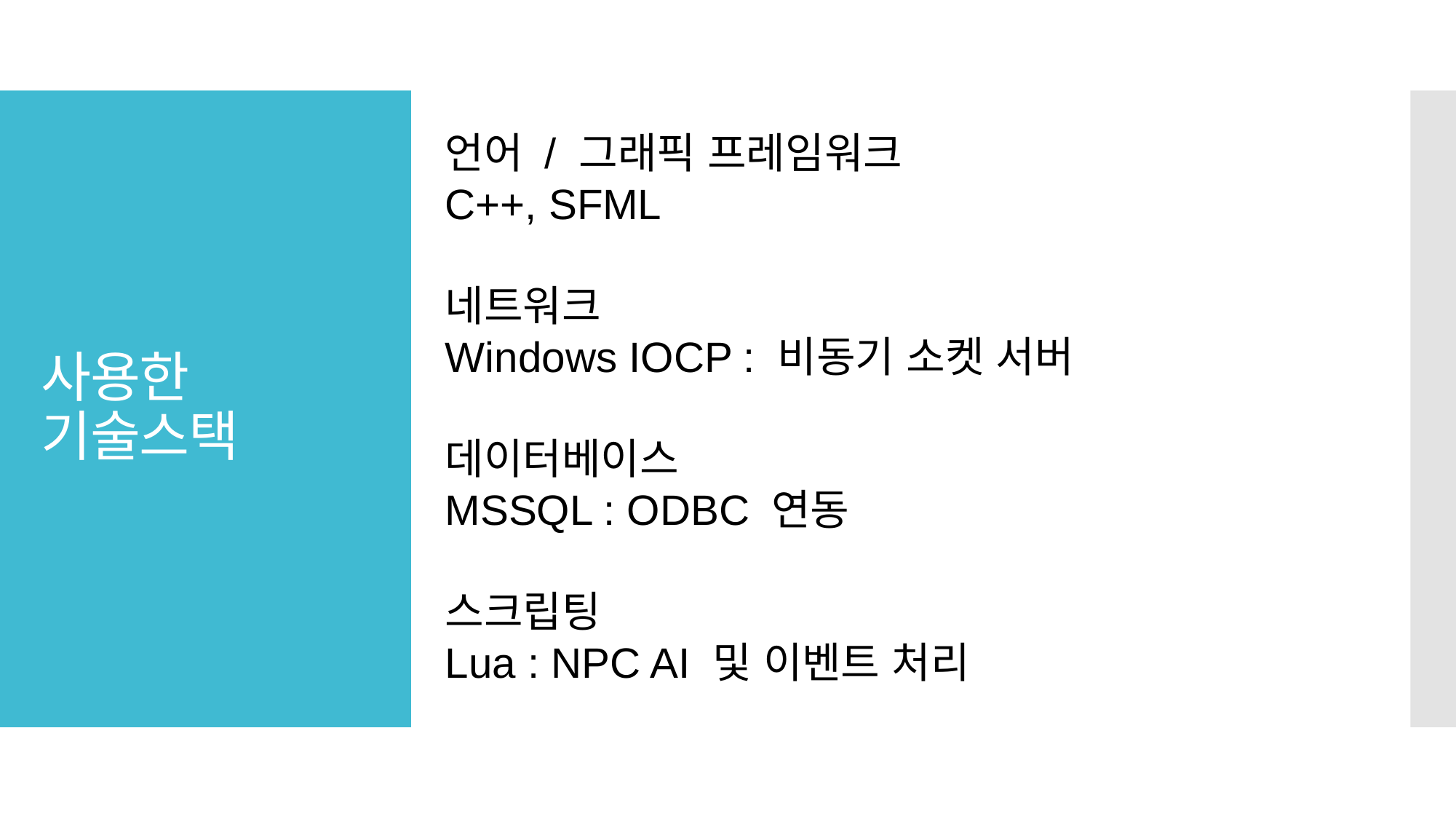

언어 / 그래픽 프레임워크
C++, SFML

네트워크
Windows IOCP : 비동기 소켓 서버

데이터베이스
MSSQL : ODBC 연동

스크립팅
Lua : NPC AI 및 이벤트 처리
# 사용한 기술스택